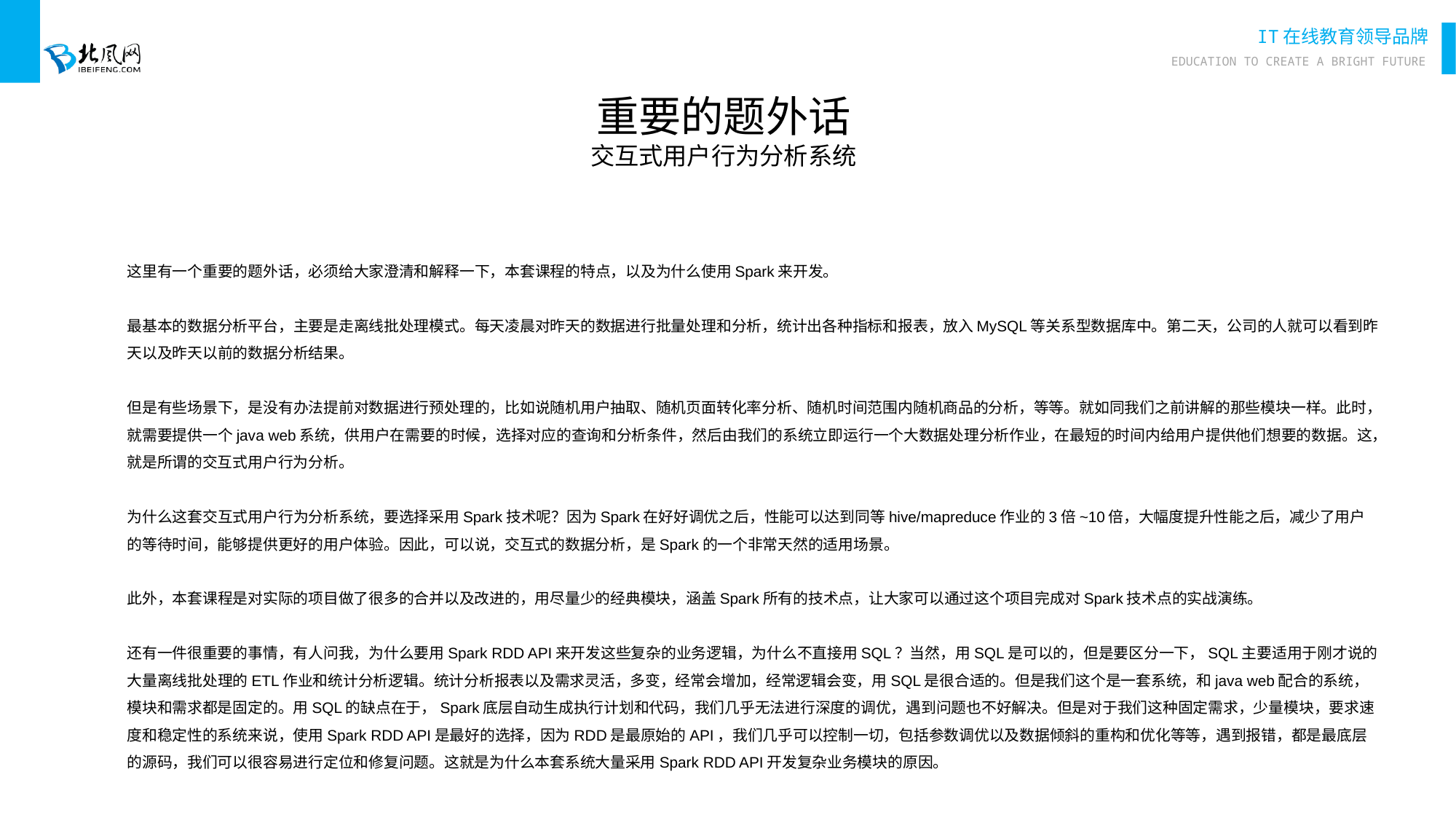

重要的题外话
交互式用户行为分析系统
这里有一个重要的题外话，必须给大家澄清和解释一下，本套课程的特点，以及为什么使用Spark来开发。

最基本的数据分析平台，主要是走离线批处理模式。每天凌晨对昨天的数据进行批量处理和分析，统计出各种指标和报表，放入MySQL等关系型数据库中。第二天，公司的人就可以看到昨天以及昨天以前的数据分析结果。

但是有些场景下，是没有办法提前对数据进行预处理的，比如说随机用户抽取、随机页面转化率分析、随机时间范围内随机商品的分析，等等。就如同我们之前讲解的那些模块一样。此时，就需要提供一个java web系统，供用户在需要的时候，选择对应的查询和分析条件，然后由我们的系统立即运行一个大数据处理分析作业，在最短的时间内给用户提供他们想要的数据。这，就是所谓的交互式用户行为分析。

为什么这套交互式用户行为分析系统，要选择采用Spark技术呢？因为Spark在好好调优之后，性能可以达到同等hive/mapreduce作业的3倍~10倍，大幅度提升性能之后，减少了用户的等待时间，能够提供更好的用户体验。因此，可以说，交互式的数据分析，是Spark的一个非常天然的适用场景。

此外，本套课程是对实际的项目做了很多的合并以及改进的，用尽量少的经典模块，涵盖Spark所有的技术点，让大家可以通过这个项目完成对Spark技术点的实战演练。

还有一件很重要的事情，有人问我，为什么要用Spark RDD API来开发这些复杂的业务逻辑，为什么不直接用SQL？当然，用SQL是可以的，但是要区分一下，SQL主要适用于刚才说的大量离线批处理的ETL作业和统计分析逻辑。统计分析报表以及需求灵活，多变，经常会增加，经常逻辑会变，用SQL是很合适的。但是我们这个是一套系统，和java web配合的系统，模块和需求都是固定的。用SQL的缺点在于，Spark底层自动生成执行计划和代码，我们几乎无法进行深度的调优，遇到问题也不好解决。但是对于我们这种固定需求，少量模块，要求速度和稳定性的系统来说，使用Spark RDD API是最好的选择，因为RDD是最原始的API，我们几乎可以控制一切，包括参数调优以及数据倾斜的重构和优化等等，遇到报错，都是最底层的源码，我们可以很容易进行定位和修复问题。这就是为什么本套系统大量采用Spark RDD API开发复杂业务模块的原因。